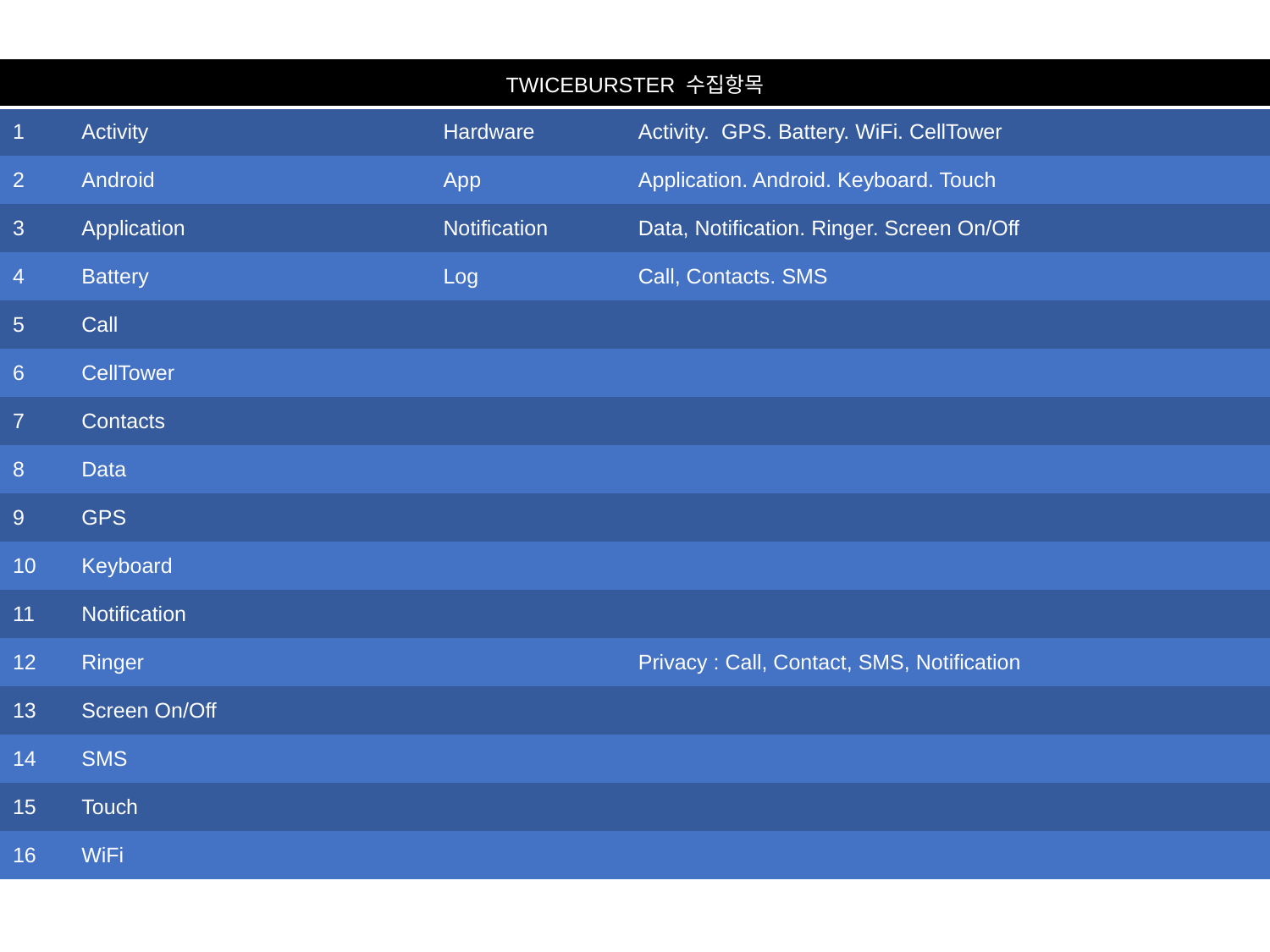

| TWICEBURSTER 수집항목 |  |  |  |
| --- | --- | --- | --- |
| 1 | Activity | Hardware | Activity. GPS. Battery. WiFi. CellTower |
| 2 | Android | App | Application. Android. Keyboard. Touch |
| 3 | Application | Notification | Data, Notification. Ringer. Screen On/Off |
| 4 | Battery | Log | Call, Contacts. SMS |
| 5 | Call |  |  |
| 6 | CellTower |  |  |
| 7 | Contacts |  |  |
| 8 | Data |  |  |
| 9 | GPS |  |  |
| 10 | Keyboard |  |  |
| 11 | Notification |  |  |
| 12 | Ringer |  | Privacy : Call, Contact, SMS, Notification |
| 13 | Screen On/Off |  |  |
| 14 | SMS |  |  |
| 15 | Touch |  |  |
| 16 | WiFi |  |  |